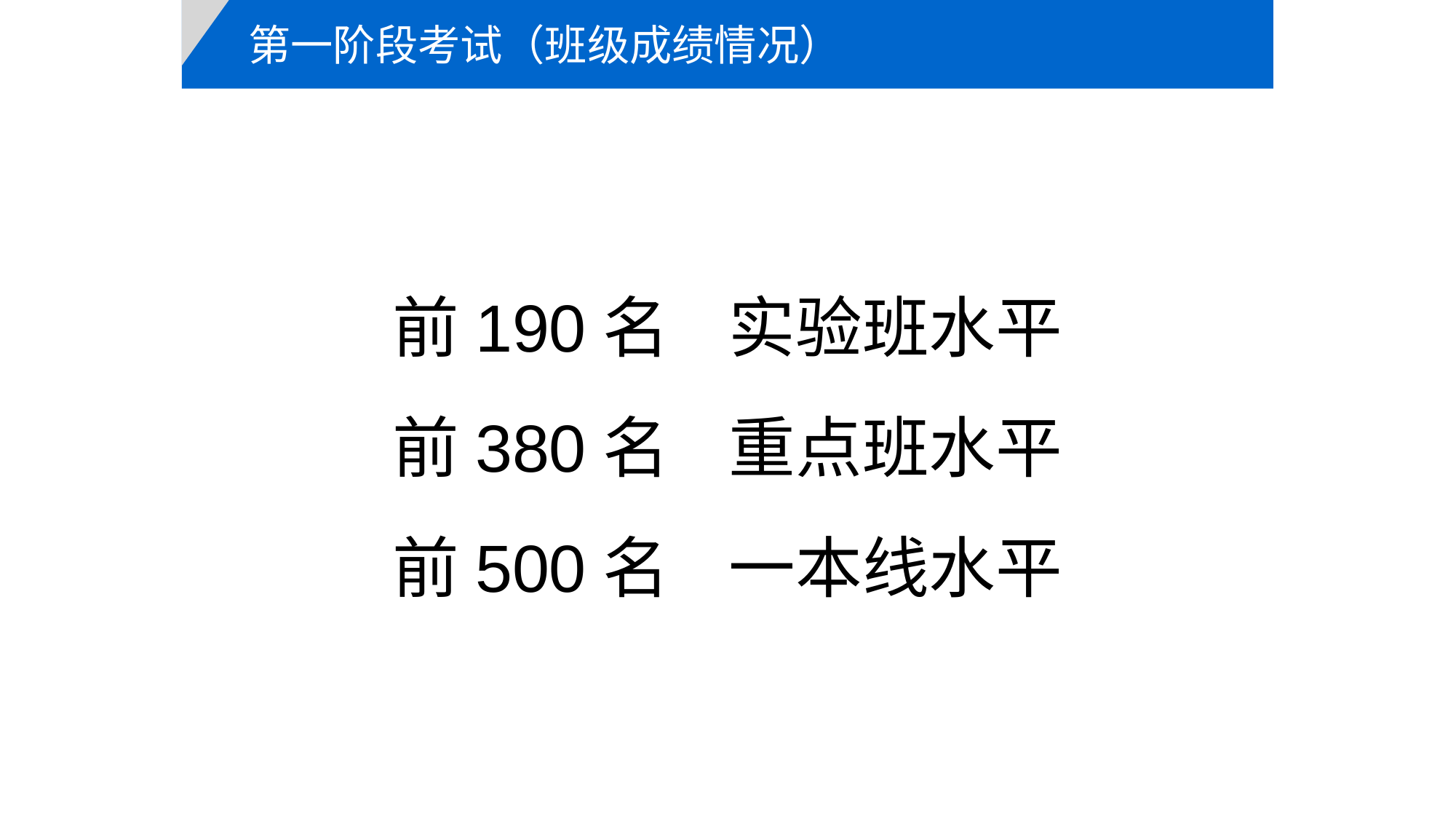

第一阶段考试（班级成绩情况）
前190名    实验班水平
前380名    重点班水平
前500名    一本线水平